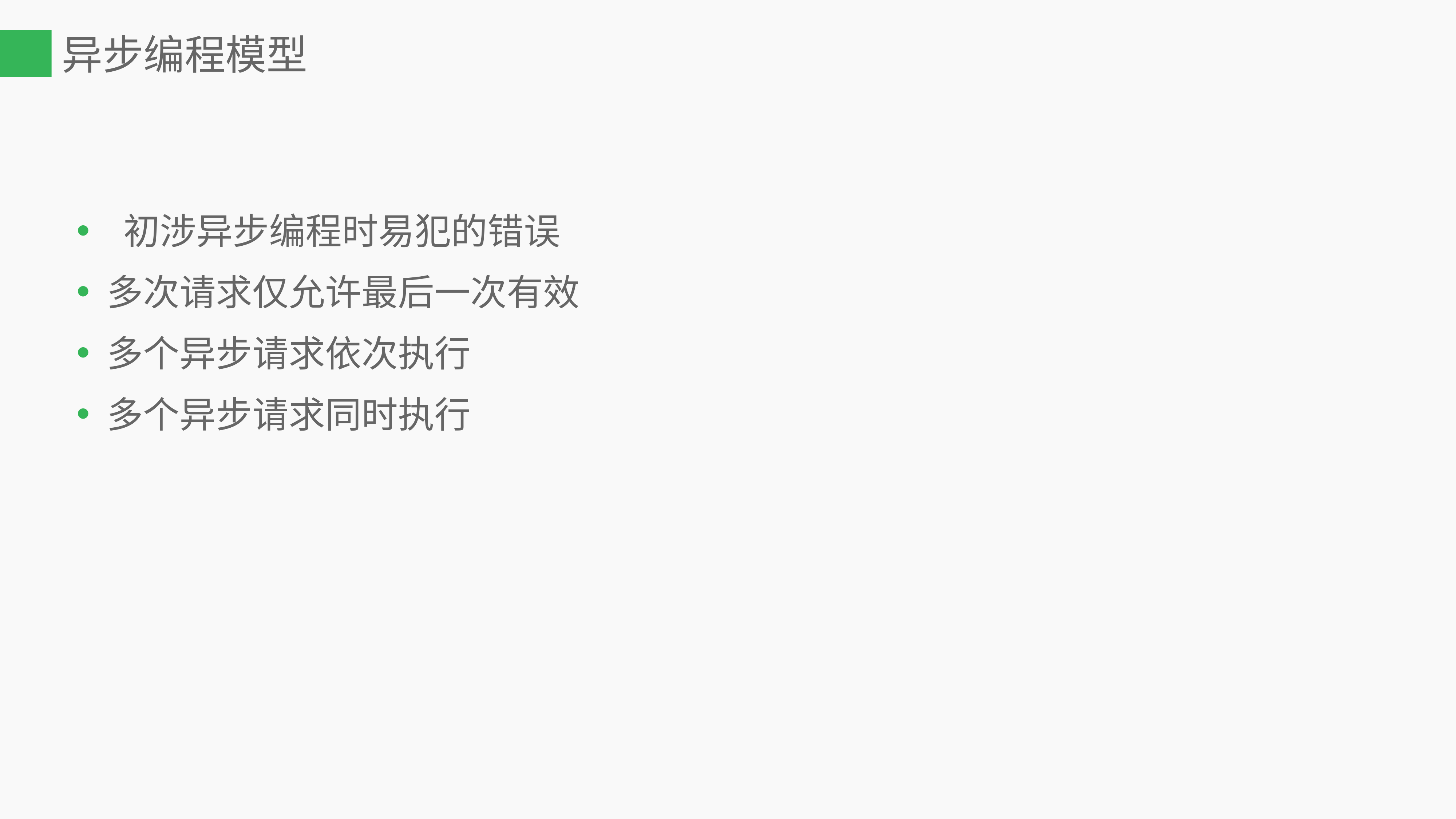

# 异步编程模型
 初涉异步编程时易犯的错误
多次请求仅允许最后一次有效
多个异步请求依次执行
多个异步请求同时执行